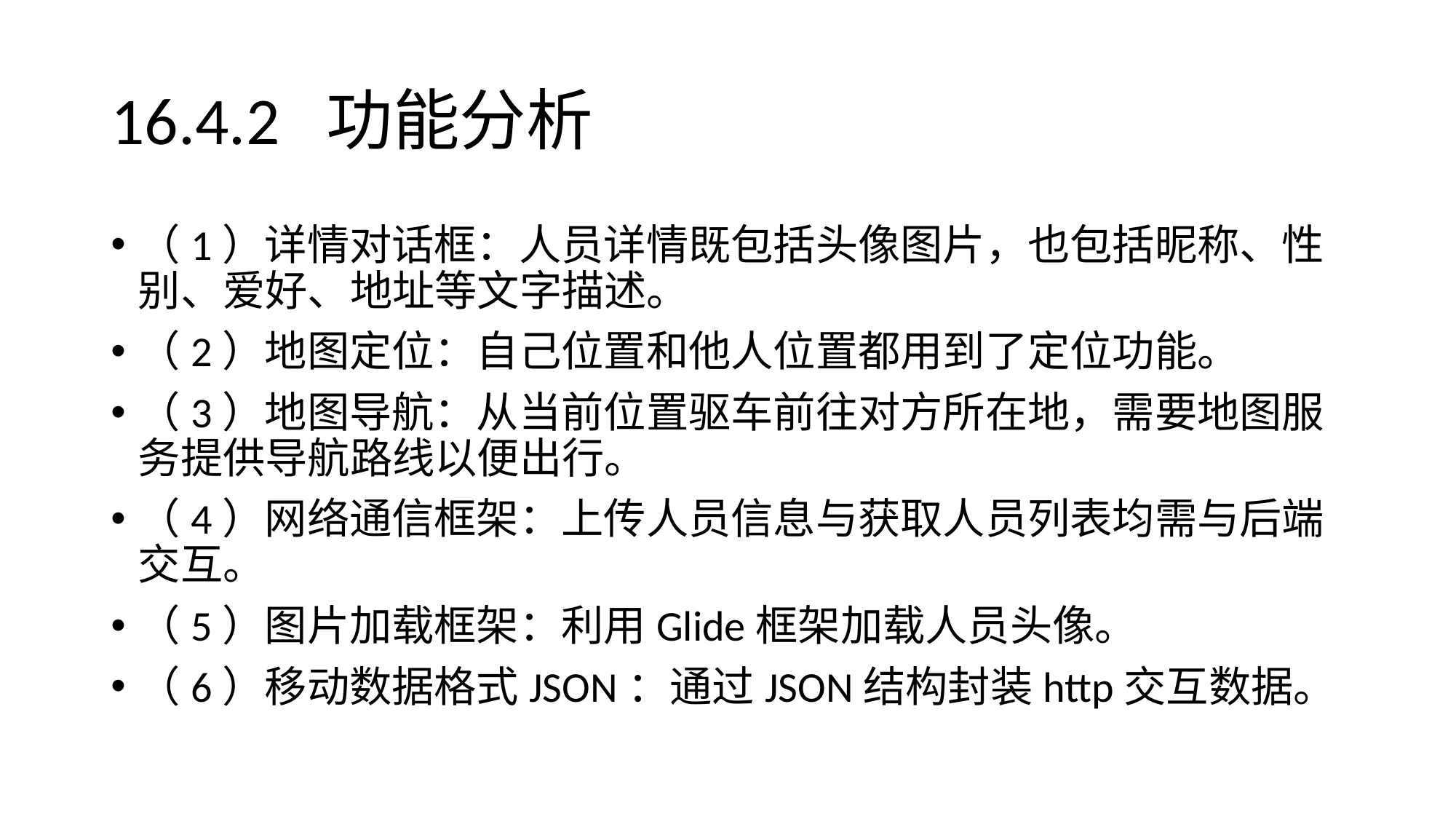

# 16.4.2  功能分析
（1）详情对话框：人员详情既包括头像图片，也包括昵称、性别、爱好、地址等文字描述。
（2）地图定位：自己位置和他人位置都用到了定位功能。
（3）地图导航：从当前位置驱车前往对方所在地，需要地图服务提供导航路线以便出行。
（4）网络通信框架：上传人员信息与获取人员列表均需与后端交互。
（5）图片加载框架：利用Glide框架加载人员头像。
（6）移动数据格式JSON：通过JSON结构封装http交互数据。